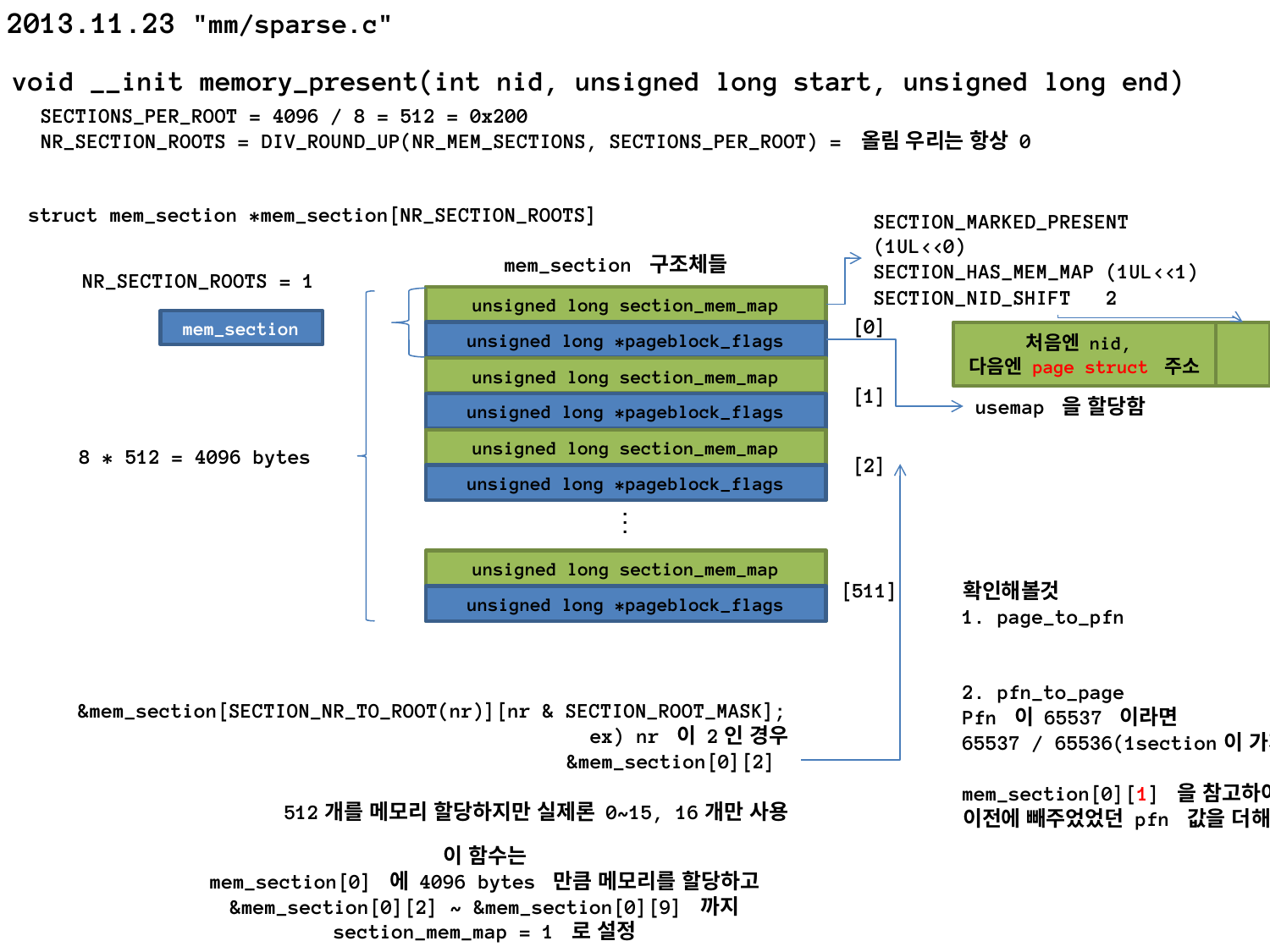

# 2013.11.23 "mm/sparse.c"
void __init memory_present(int nid, unsigned long start, unsigned long end)
SECTIONS_PER_ROOT = 4096 / 8 = 512 = 0x200
NR_SECTION_ROOTS = DIV_ROUND_UP(NR_MEM_SECTIONS, SECTIONS_PER_ROOT) = 올림 우리는 항상 0
struct mem_section *mem_section[NR_SECTION_ROOTS]
SECTION_MARKED_PRESENT  (1UL<<0)
SECTION_HAS_MEM_MAP (1UL<<1)
SECTION_NID_SHIFT   2
mem_section 구조체들
NR_SECTION_ROOTS = 1

unsigned long section_mem_map

[0]
mem_section
unsigned long *pageblock_flags
처음엔 nid,
다음엔 page struct 주소

(unsigned long)(mem_map - (section_nr_to_pfn(pnum)))

unsigned long section_mem_map
[1]
usemap 을 할당함
unsigned long *pageblock_flags

unsigned long section_mem_map
8 * 512 = 4096 bytes
[2]
unsigned long *pageblock_flags
.
.
.

unsigned long section_mem_map
[511]
확인해볼것
1. page_to_pfn

2. pfn_to_page
Pfn 이 65537 이라면
65537 / 65536(1section이 가지고 있는 page 수) = 1

mem_section[0][1] 을 참고하여 section_mem_map에 있는 page struct 주소를 가져오고
이전에 빼주었었던 pfn 값을 더해주어 주소값을 보정한다.

unsigned long *pageblock_flags
&mem_section[SECTION_NR_TO_ROOT(nr)][nr & SECTION_ROOT_MASK];
ex) nr 이 2인 경우
&mem_section[0][2]

512개를 메모리 할당하지만 실제론 0~15, 16개만 사용
이 함수는
mem_section[0] 에 4096 bytes 만큼 메모리를 할당하고
&mem_section[0][2] ~ &mem_section[0][9] 까지
section_mem_map = 1 로 설정